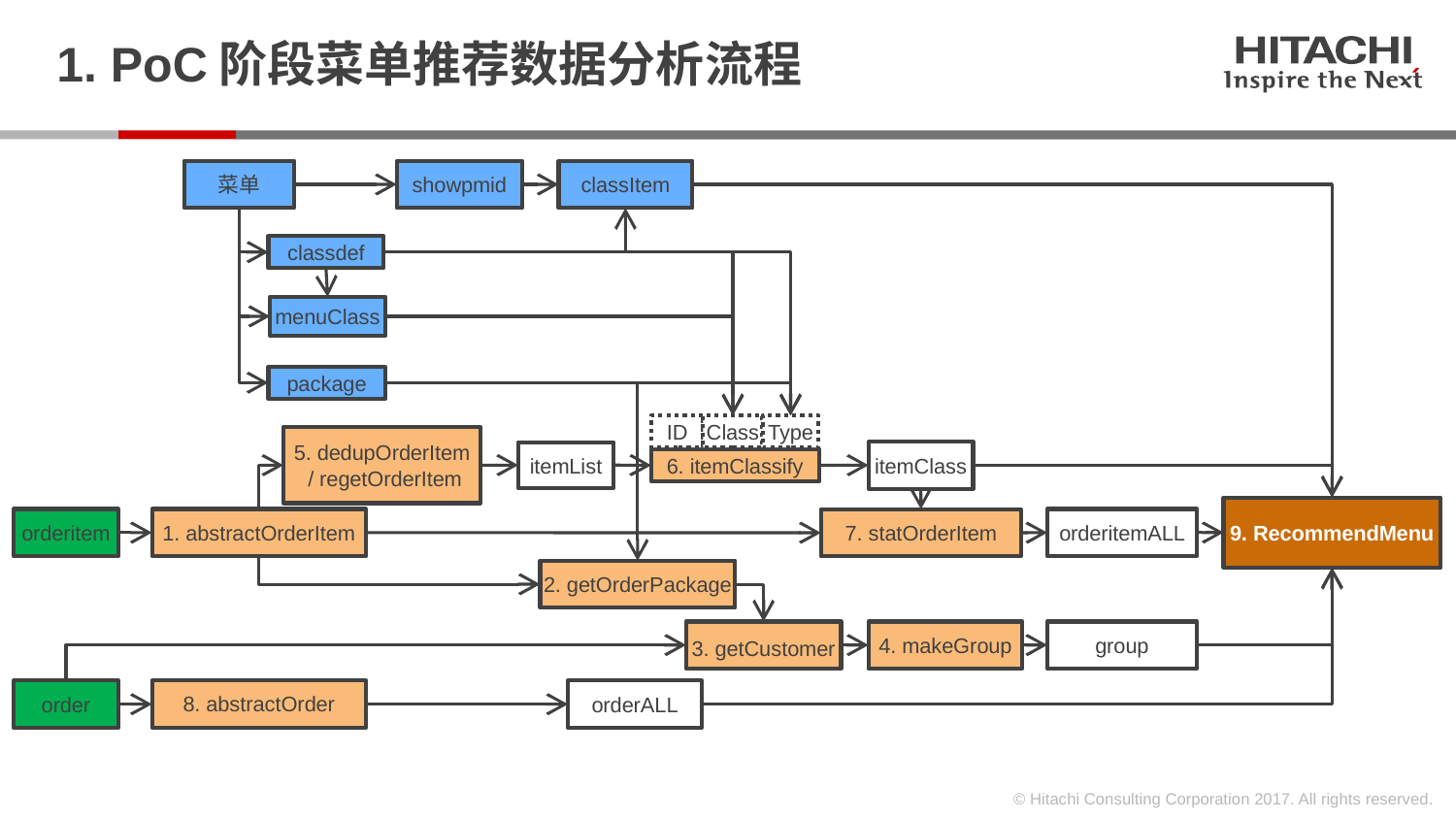

# 1. PoC阶段菜单推荐数据分析流程
菜单
showpmid
classItem
classdef
menuClass
package
ID
Class
Type
5. dedupOrderItem
 / regetOrderItem
itemClass
itemList
6. itemClassify
9. RecommendMenu
orderitem
1. abstractOrderItem
orderitemALL
7. statOrderItem
2. getOrderPackage
4. makeGroup
group
3. getCustomer
order
8. abstractOrder
orderALL